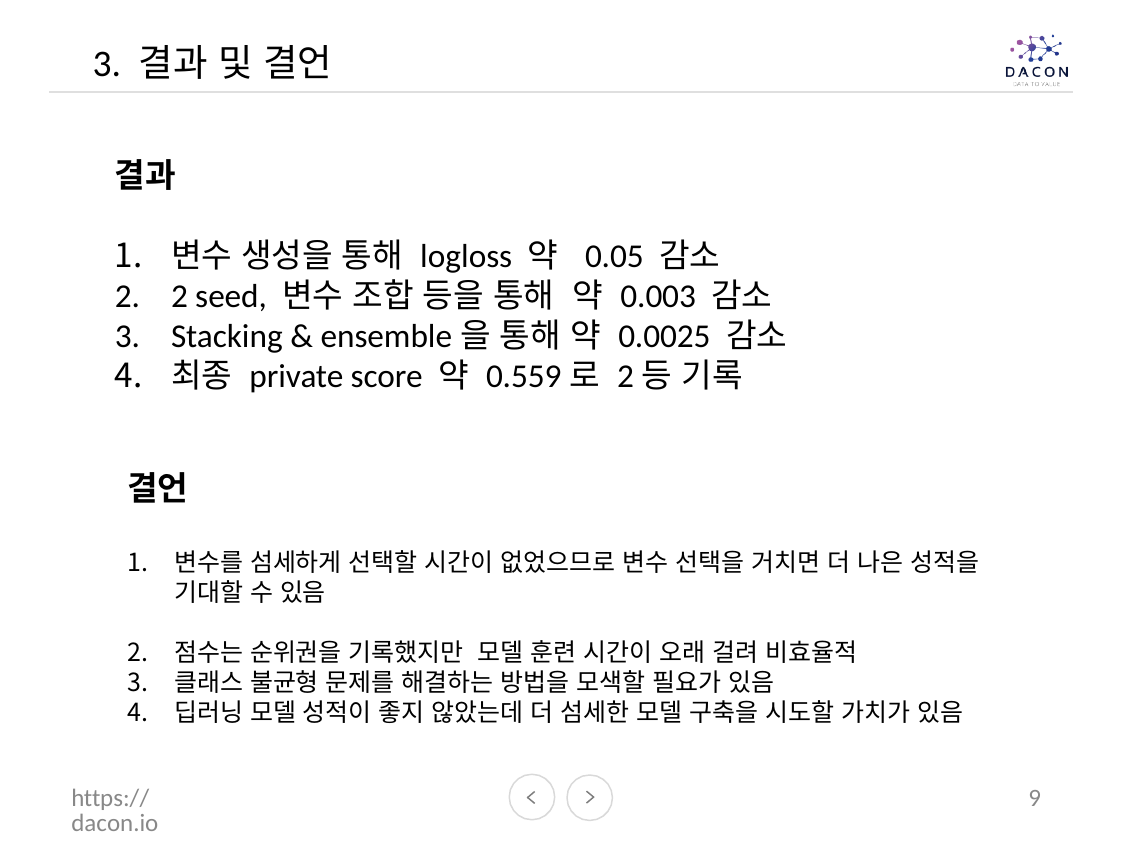

3. 결과 및 결언
결과

변수 생성을 통해 logloss 약  0.05 감소
2 seed, 변수 조합 등을 통해  약 0.003 감소
Stacking & ensemble을 통해 약 0.0025 감소
최종 private score 약 0.559로 2등 기록
결언

변수를 섬세하게 선택할 시간이 없었으므로 변수 선택을 거치면 더 나은 성적을 기대할 수 있음

점수는 순위권을 기록했지만  모델 훈련 시간이 오래 걸려 비효율적
클래스 불균형 문제를 해결하는 방법을 모색할 필요가 있음
딥러닝 모델 성적이 좋지 않았는데 더 섬세한 모델 구축을 시도할 가치가 있음
https://dacon.io
9